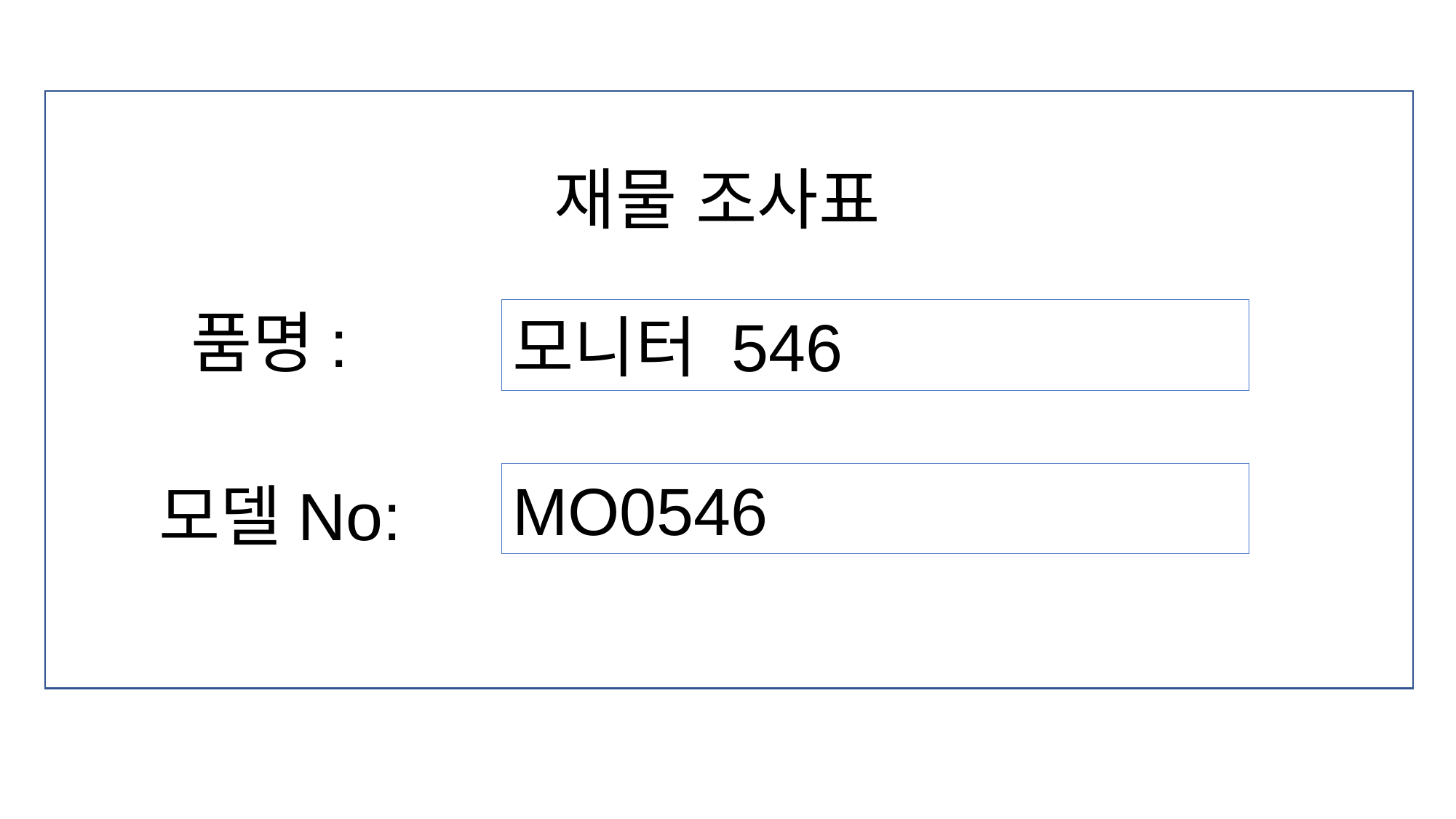

재물 조사표
품명:
모니터 546
MO0546
모델No: